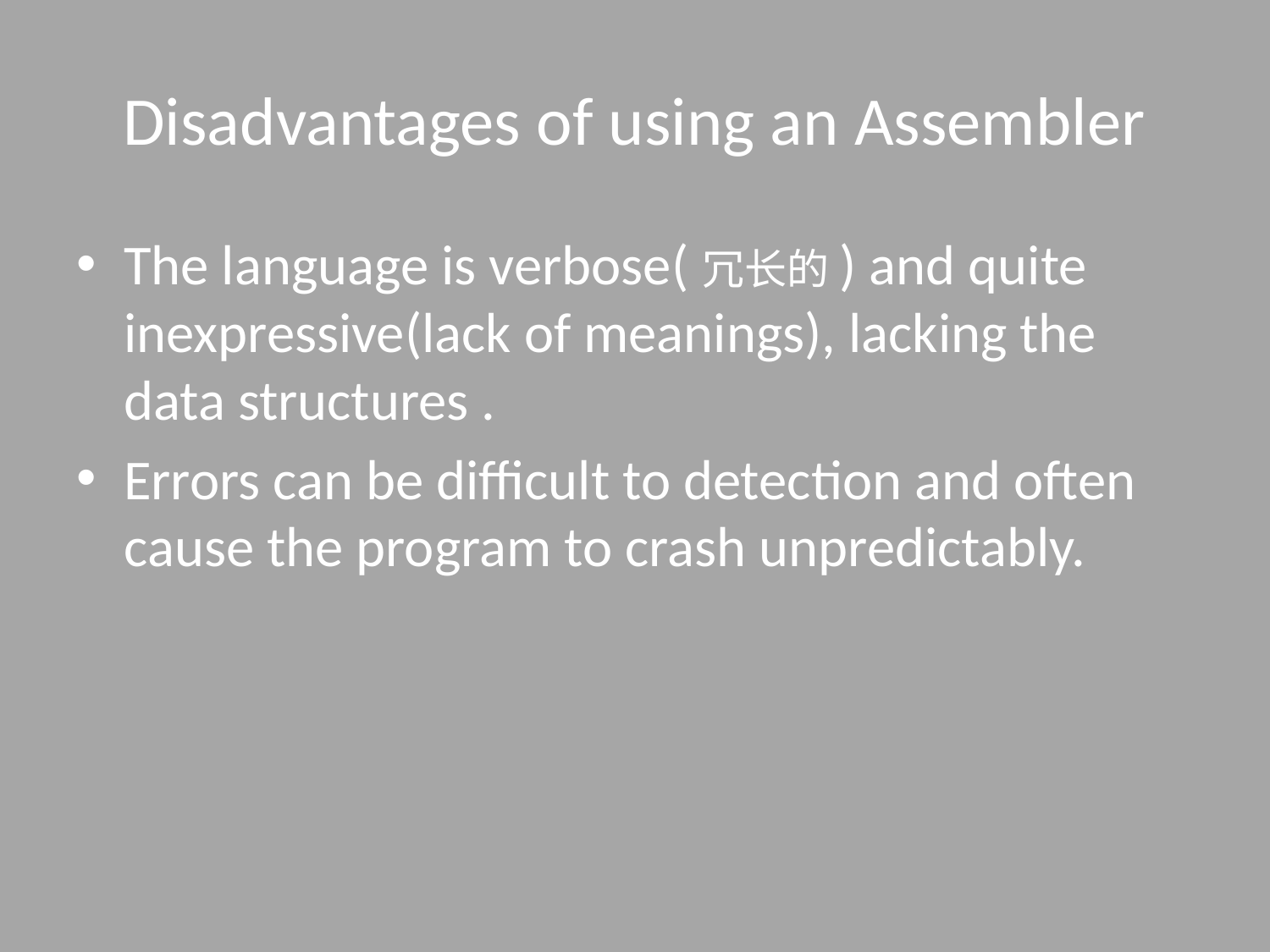

# Disadvantages of using an Assembler
The language is verbose(冗长的) and quite inexpressive(lack of meanings), lacking the data structures .
Errors can be difficult to detection and often cause the program to crash unpredictably.